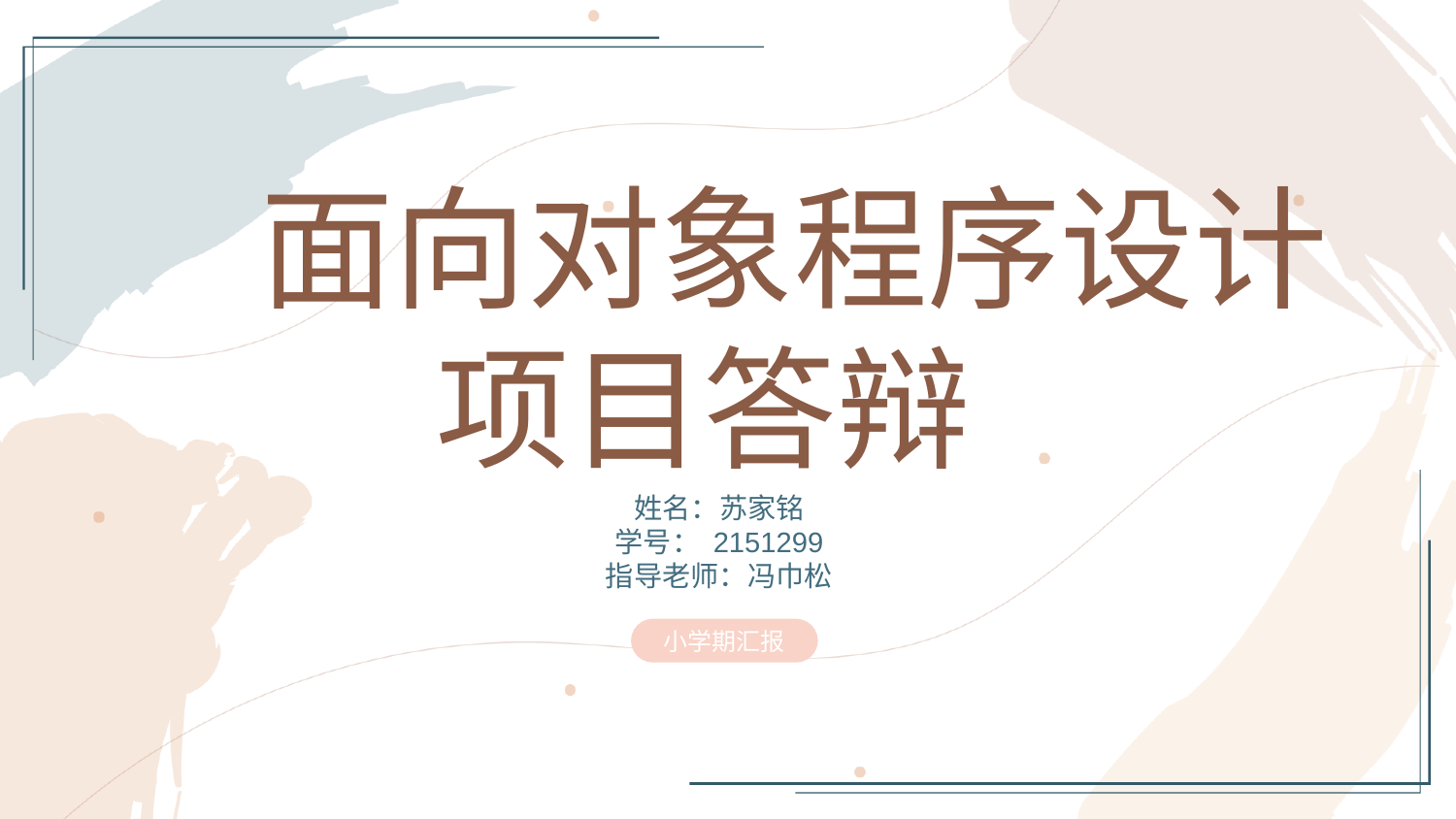

面向对象程序设计
项目答辩
姓名：苏家铭
学号： 2151299
指导老师：冯巾松
小学期汇报